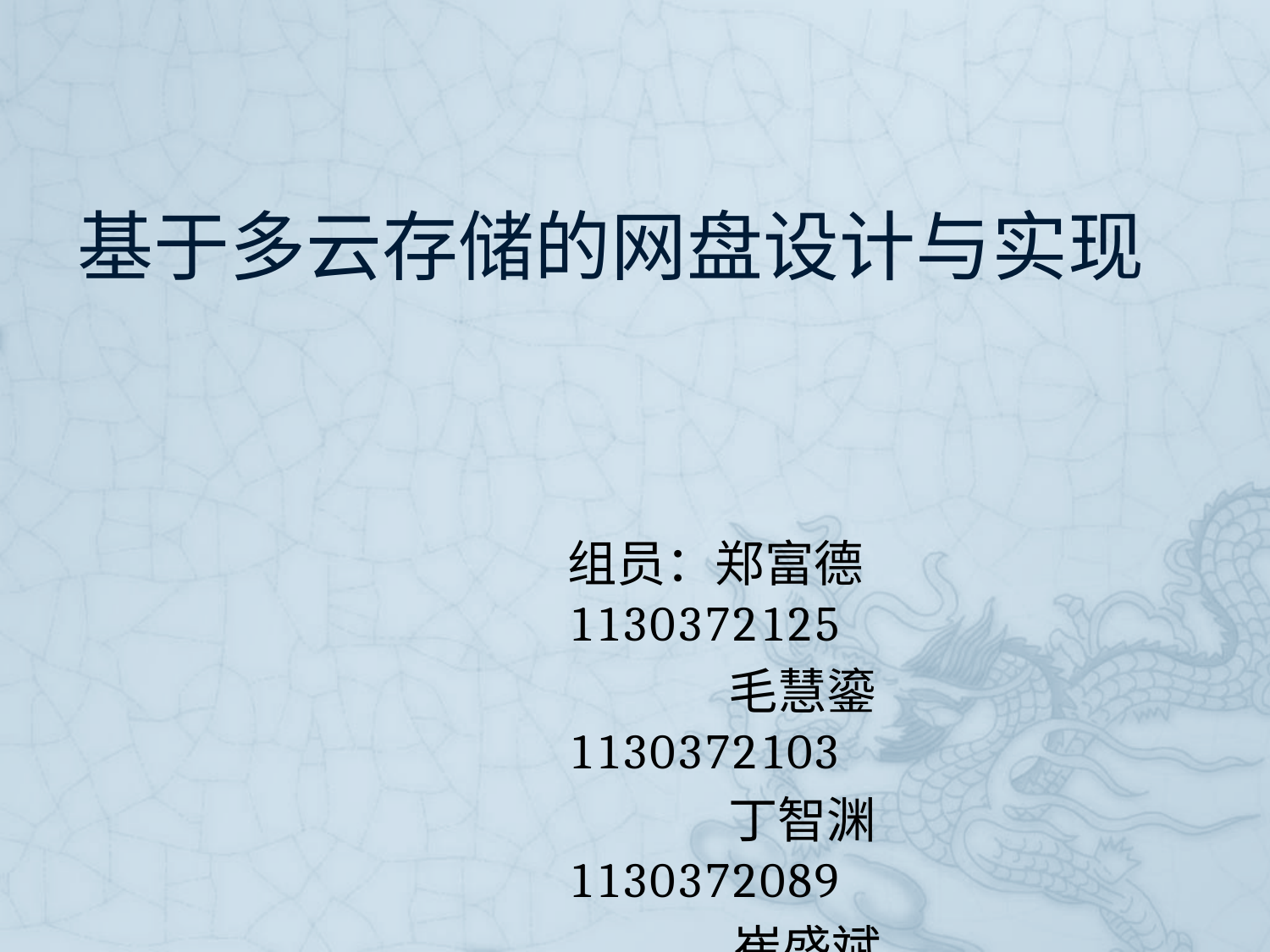

# 基于多云存储的网盘设计与实现
组员：郑富德 1130372125
 	  毛慧鎏 1130372103
	  丁智渊 1130372089
              崔盛斌 1130372086